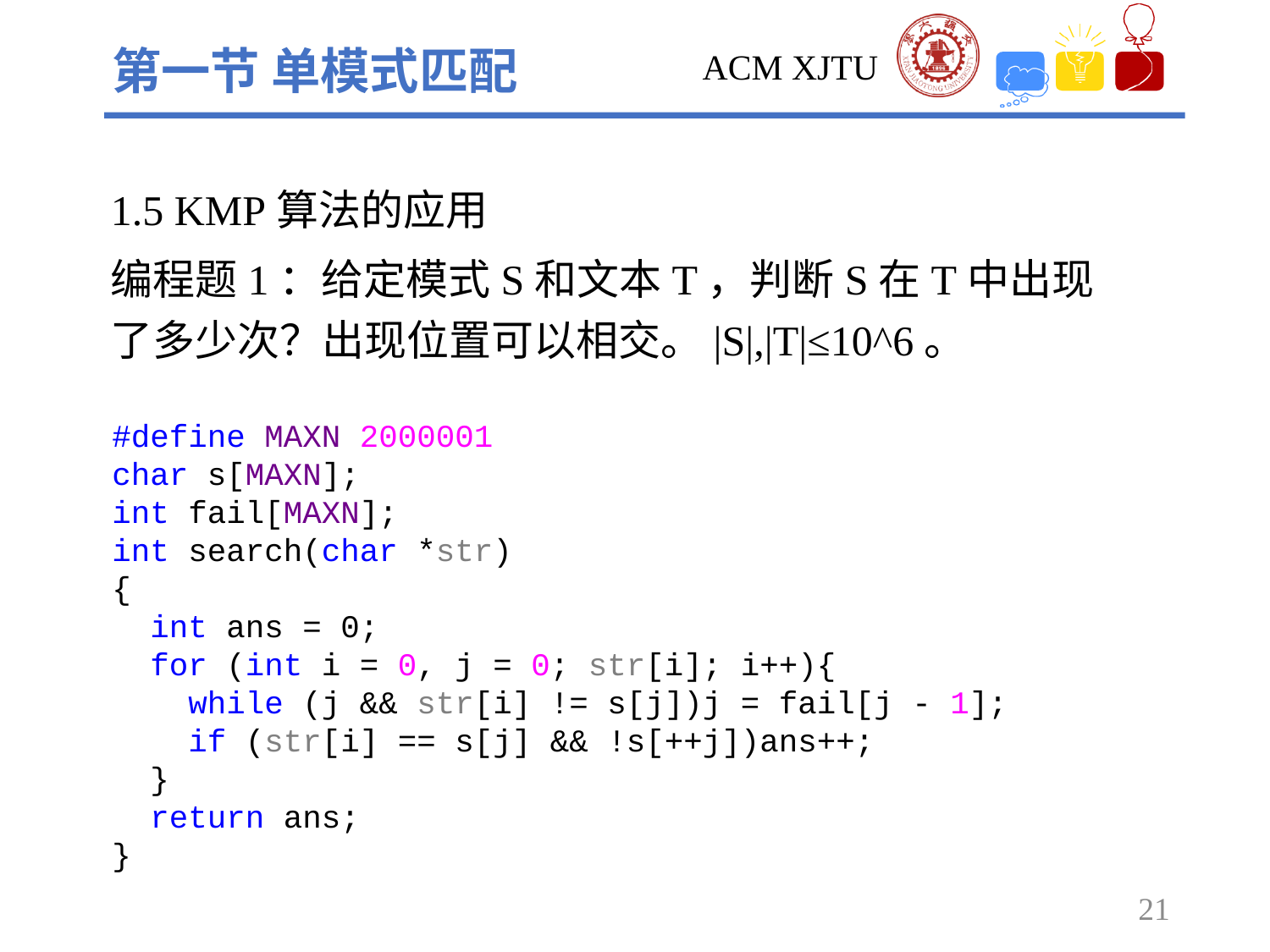

第一节 单模式匹配
1.5 KMP算法的应用
编程题1：给定模式S和文本T，判断S在T中出现了多少次？出现位置可以相交。|S|,|T|≤10^6。
#define MAXN 2000001
char s[MAXN];
int fail[MAXN];
int search(char *str)
{
  int ans = 0;
  for (int i = 0, j = 0; str[i]; i++){
    while (j && str[i] != s[j])j = fail[j - 1];
    if (str[i] == s[j] && !s[++j])ans++;
  }
  return ans;
}
21